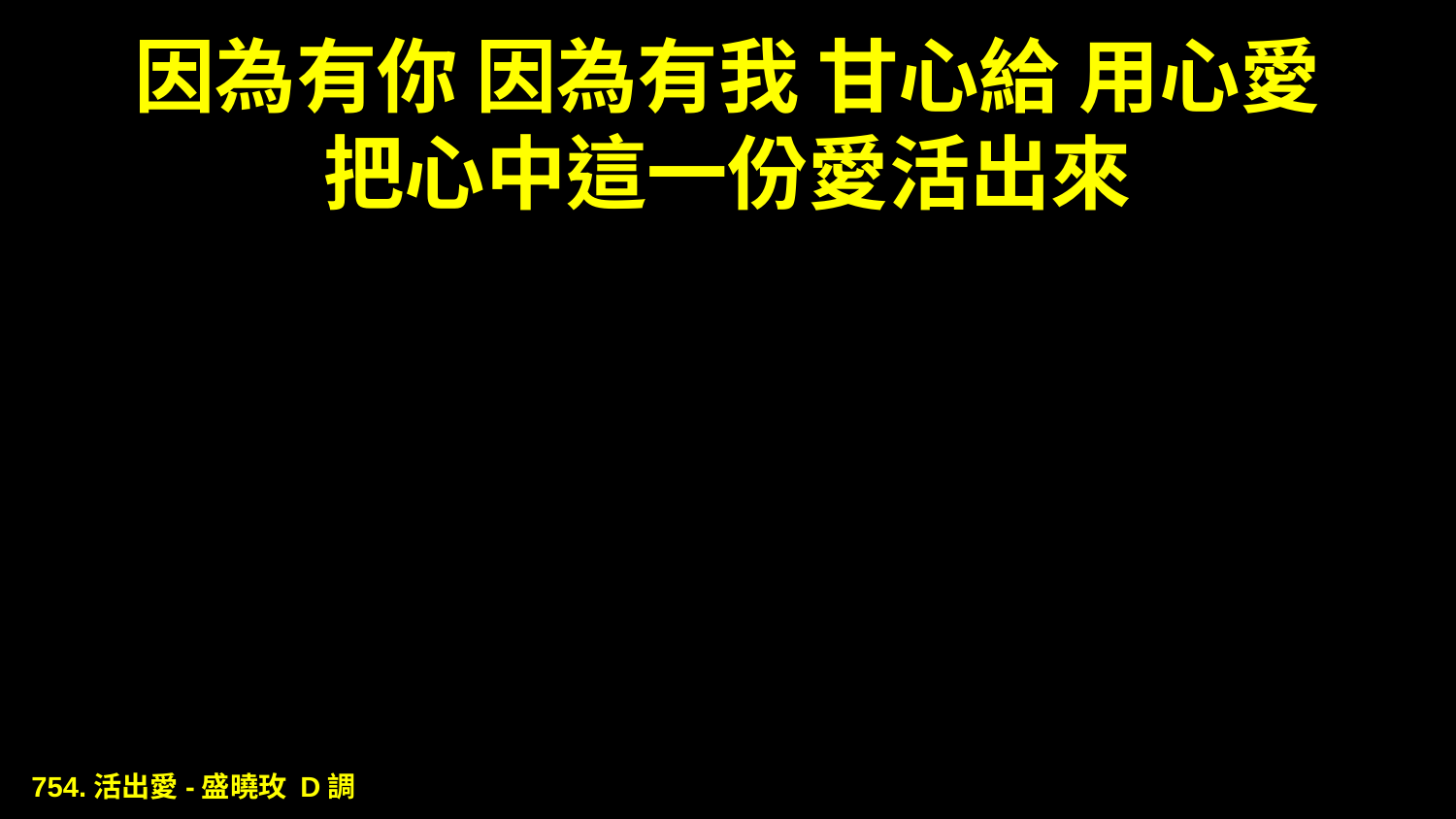

# 因為有你 因為有我 甘心給 用心愛 把心中這一份愛活出來
754.活出愛-盛曉玫 D調